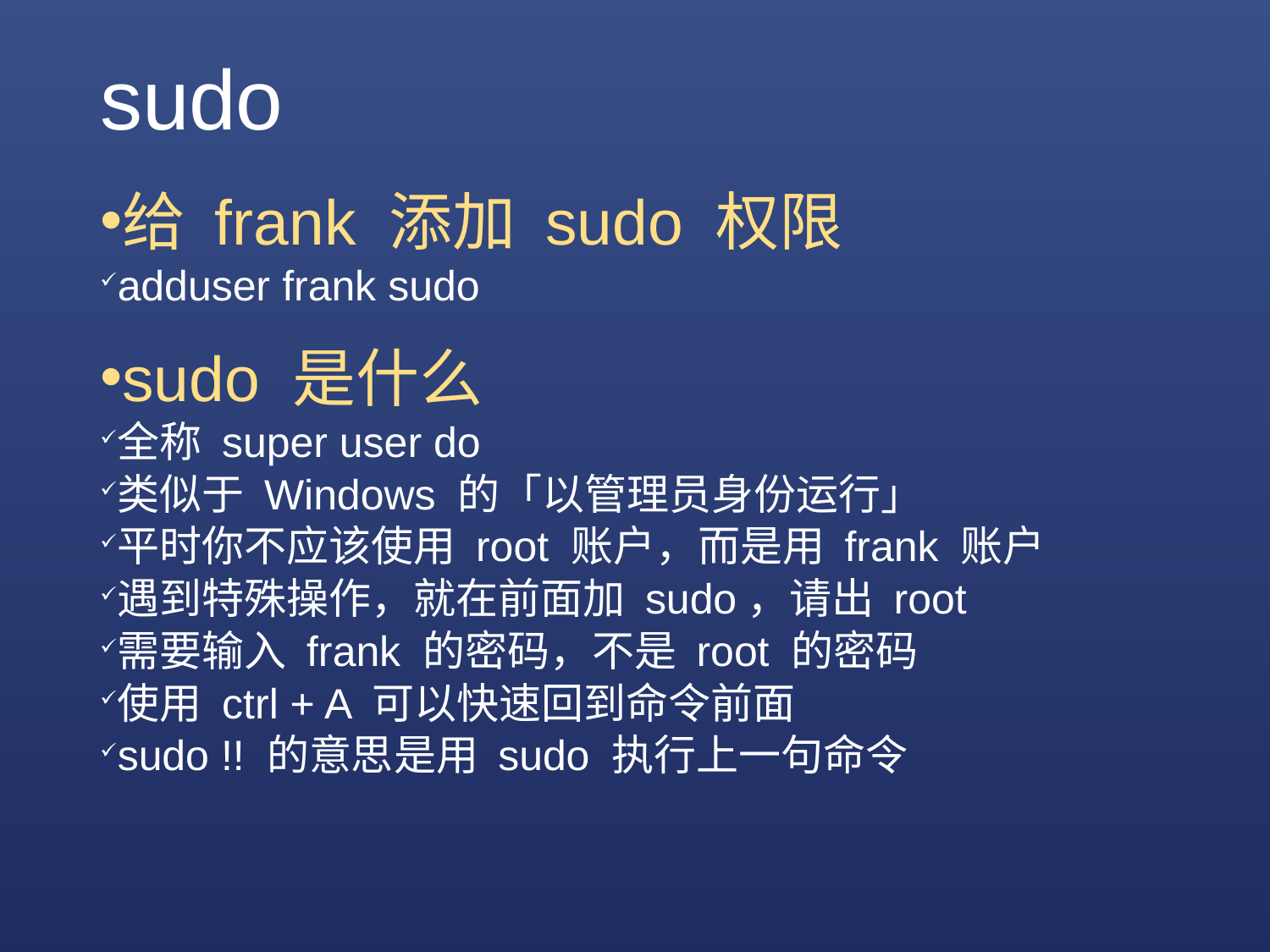

# sudo
给 frank 添加 sudo 权限
adduser frank sudo
sudo 是什么
全称 super user do
类似于 Windows 的「以管理员身份运行」
平时你不应该使用 root 账户，而是用 frank 账户
遇到特殊操作，就在前面加 sudo，请出 root
需要输入 frank 的密码，不是 root 的密码
使用 ctrl + A 可以快速回到命令前面
sudo !! 的意思是用 sudo 执行上一句命令